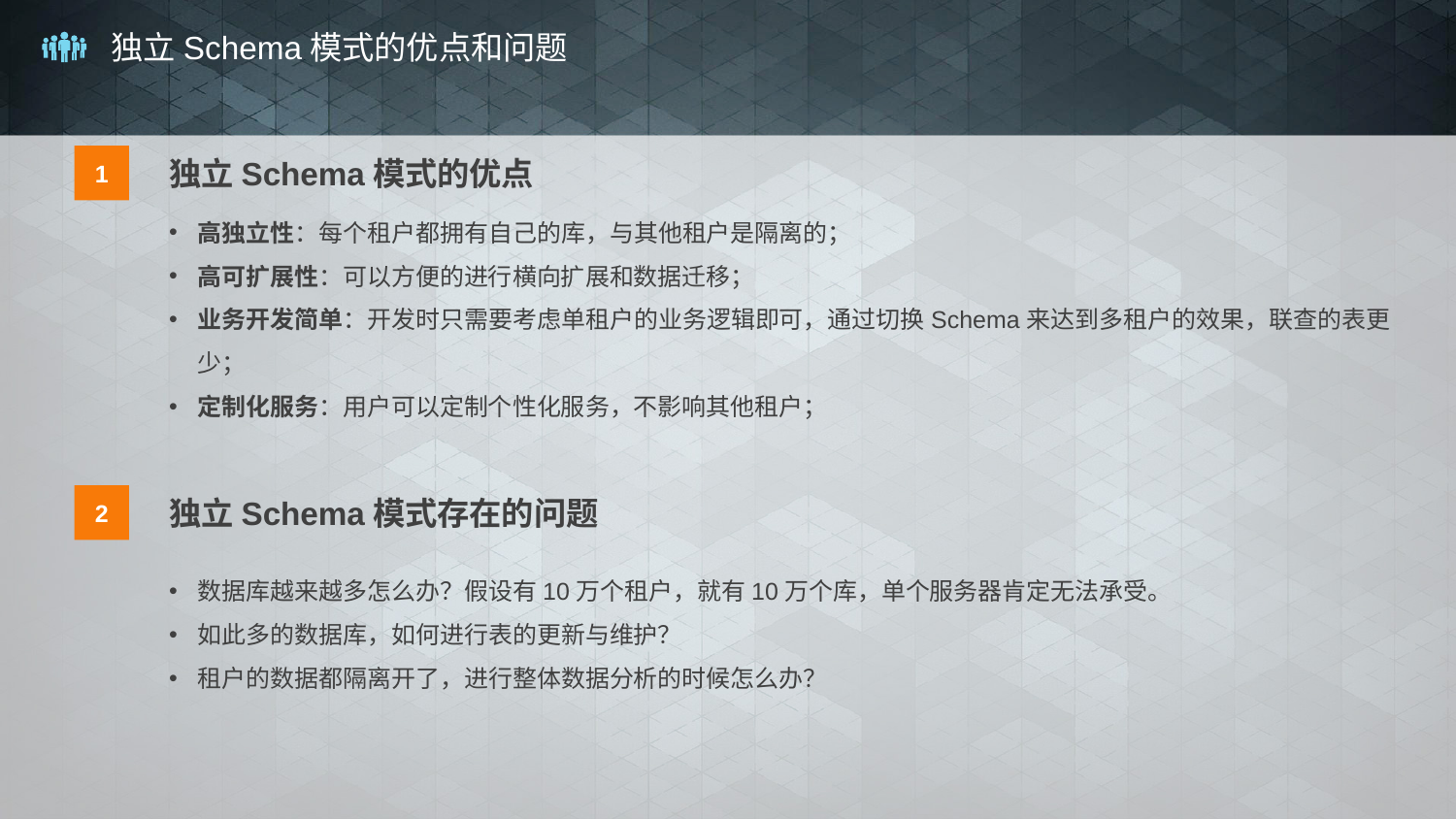

# 独立Schema模式的优点和问题

1
独立Schema模式的优点
高独立性：每个租户都拥有自己的库，与其他租户是隔离的；
高可扩展性：可以方便的进行横向扩展和数据迁移；
业务开发简单：开发时只需要考虑单租户的业务逻辑即可，通过切换Schema来达到多租户的效果，联查的表更少；
定制化服务：用户可以定制个性化服务，不影响其他租户；
2
独立Schema模式存在的问题
数据库越来越多怎么办？假设有10万个租户，就有10万个库，单个服务器肯定无法承受。
如此多的数据库，如何进行表的更新与维护？
租户的数据都隔离开了，进行整体数据分析的时候怎么办？